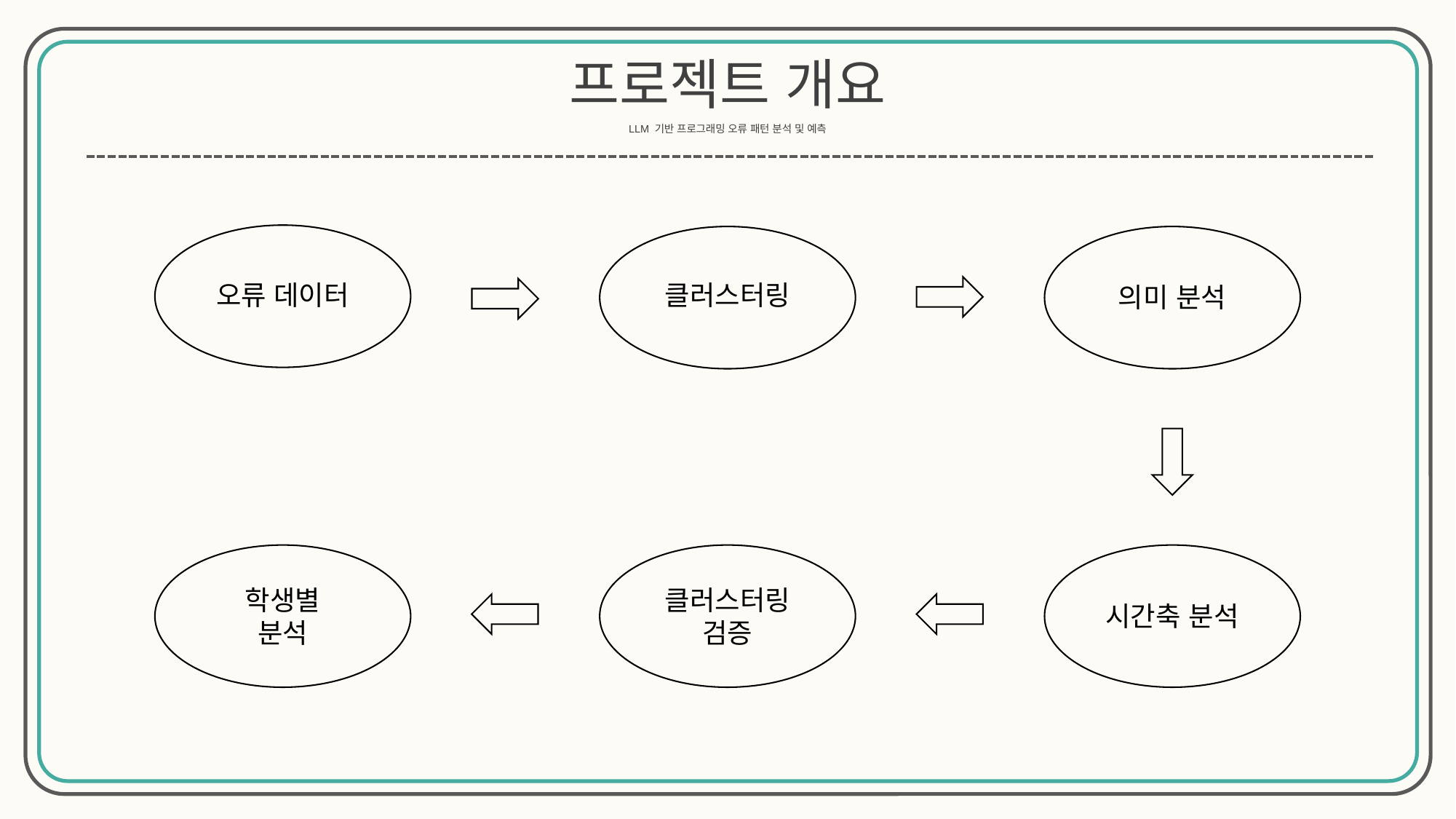

프로젝트 개요
LLM 기반 프로그래밍 오류 패턴 분석 및 예측

오류 데이터
클러스터링
의미 분석

학생별
분석
클러스터링
검증

시간축 분석